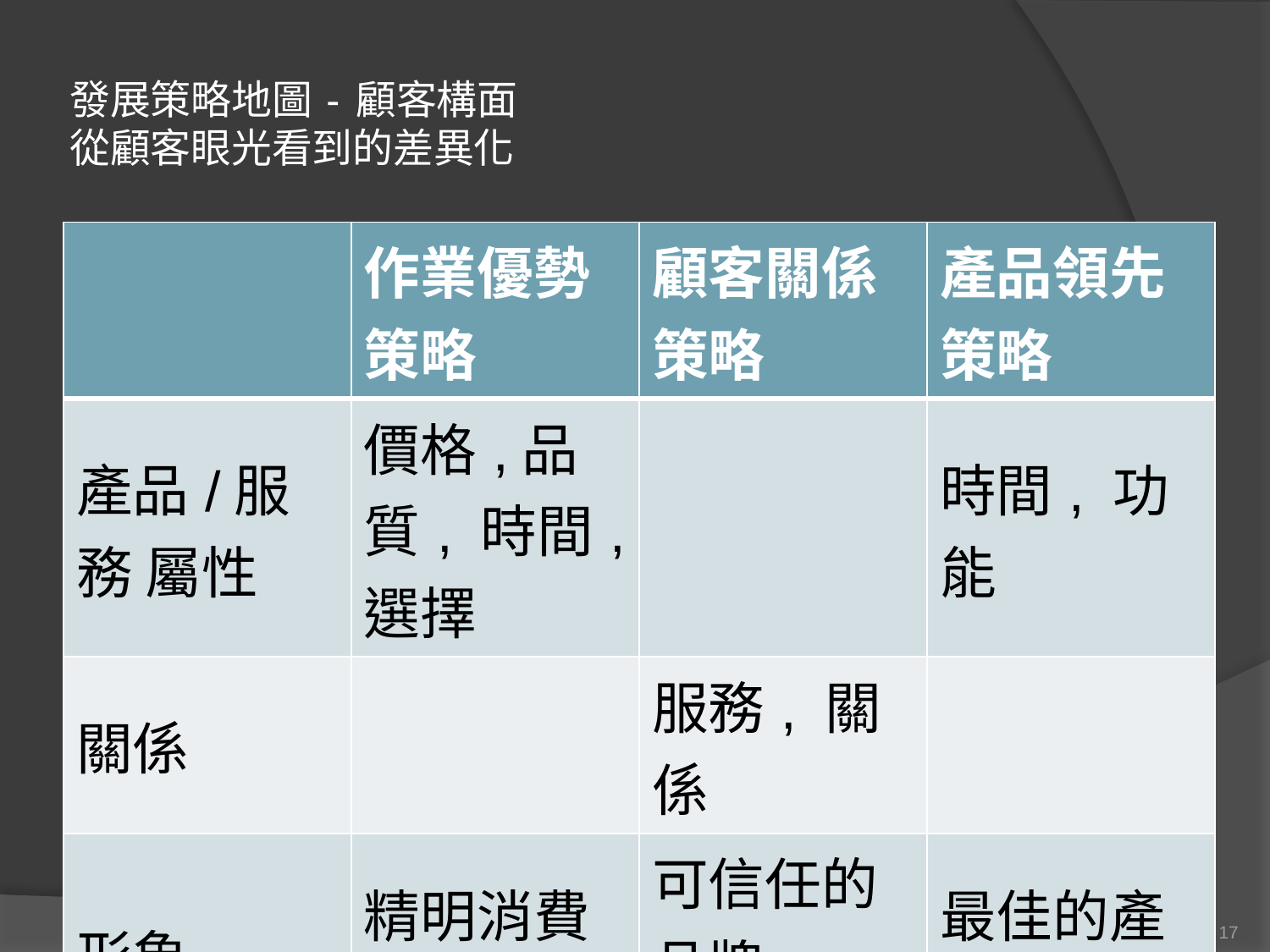

# 發展策略地圖 - 顧客構面 從顧客眼光看到的差異化
|  | 作業優勢策略 | 顧客關係策略 | 產品領先策略 |
| --- | --- | --- | --- |
| 產品/服務 屬性 | 價格,品質, 時間,選擇 |  | 時間, 功能 |
| 關係 |  | 服務, 關係 |  |
| 形象 | 精明消費者的選擇 | 可信任的品牌 | 最佳的產品 |
17